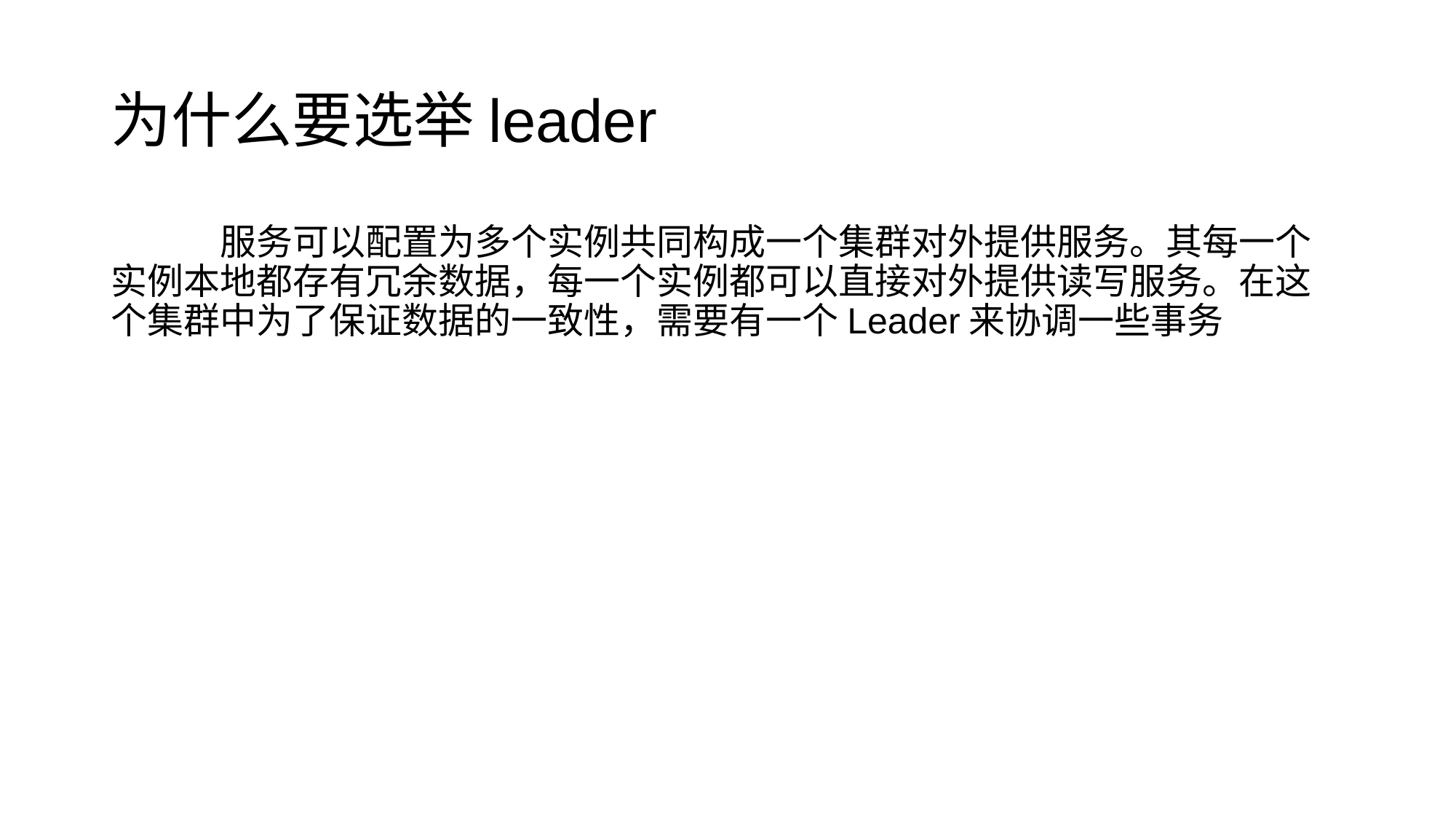

# 为什么要选举leader
	服务可以配置为多个实例共同构成一个集群对外提供服务。其每一个实例本地都存有冗余数据，每一个实例都可以直接对外提供读写服务。在这个集群中为了保证数据的一致性，需要有一个Leader来协调一些事务